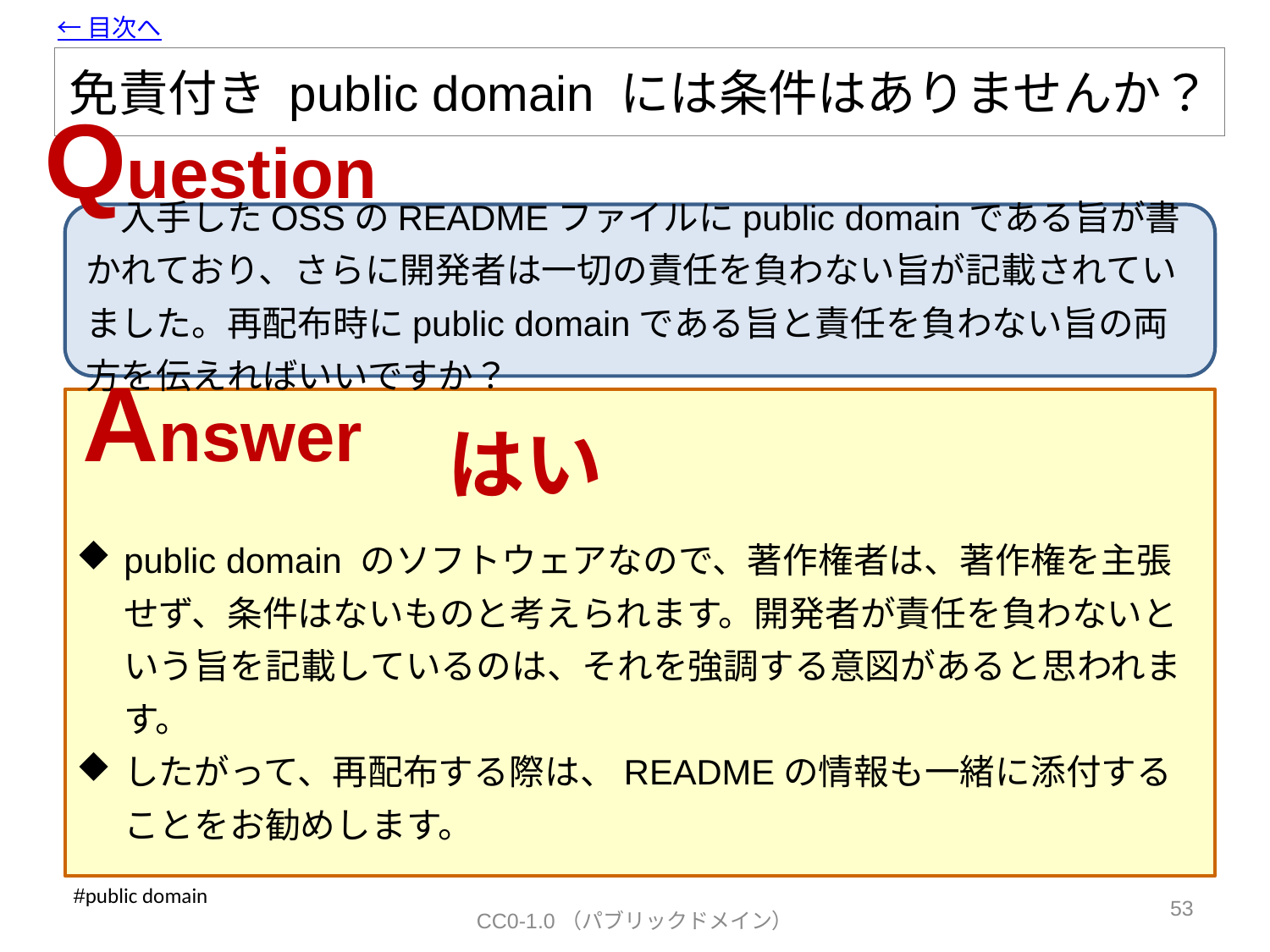

← 目次へ
# 免責付き public domain には条件はありませんか？
Question
　入手したOSSのREADMEファイルにpublic domainである旨が書かれており、さらに開発者は一切の責任を負わない旨が記載されていました。再配布時にpublic domainである旨と責任を負わない旨の両方を伝えればいいですか？
Answer

はい
public domain のソフトウェアなので、著作権者は、著作権を主張せず、条件はないものと考えられます。開発者が責任を負わないという旨を記載しているのは、それを強調する意図があると思われます。
したがって、再配布する際は、READMEの情報も一緒に添付することをお勧めします。
#public domain
53
CC0-1.0（パブリックドメイン）